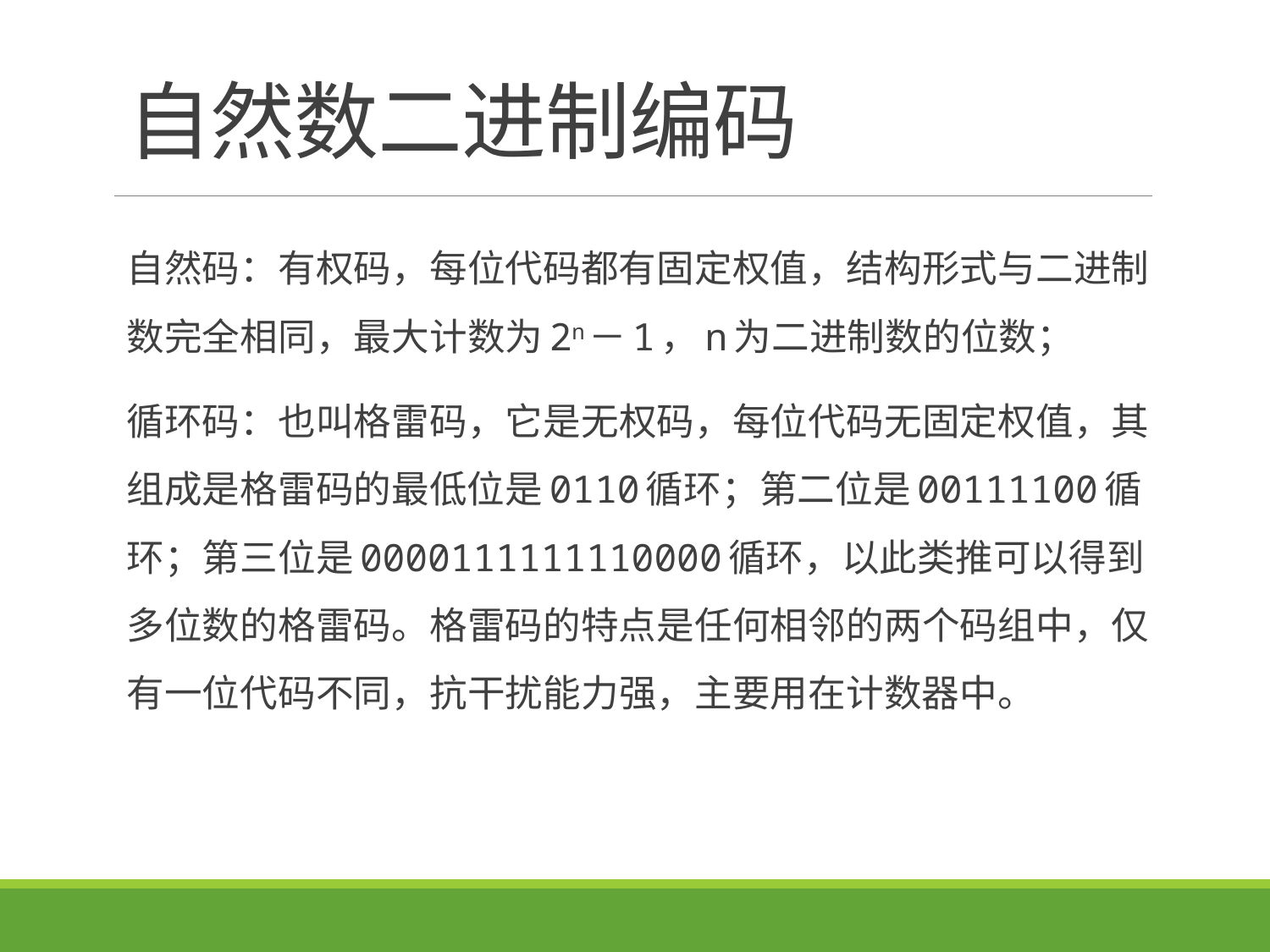

# 自然数二进制编码
自然码：有权码，每位代码都有固定权值，结构形式与二进制数完全相同，最大计数为2n－1，n为二进制数的位数；
循环码：也叫格雷码，它是无权码，每位代码无固定权值，其组成是格雷码的最低位是0110循环；第二位是00111100循环；第三位是0000111111110000循环，以此类推可以得到多位数的格雷码。格雷码的特点是任何相邻的两个码组中，仅有一位代码不同，抗干扰能力强，主要用在计数器中。